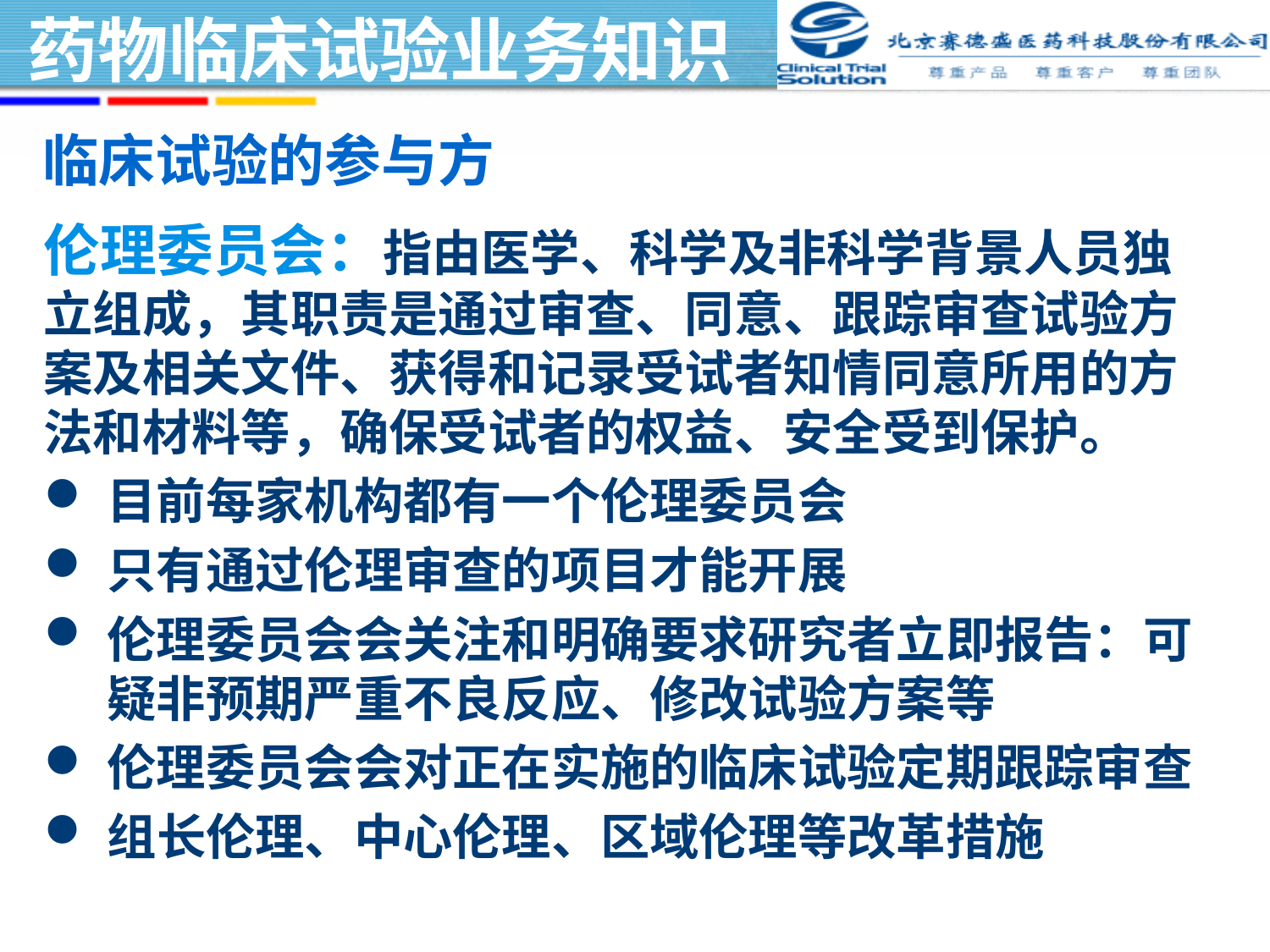

临床试验的参与方
伦理委员会：指由医学、科学及非科学背景人员独立组成，其职责是通过审查、同意、跟踪审查试验方案及相关文件、获得和记录受试者知情同意所用的方法和材料等，确保受试者的权益、安全受到保护。
目前每家机构都有一个伦理委员会
只有通过伦理审查的项目才能开展
伦理委员会会关注和明确要求研究者立即报告：可疑非预期严重不良反应、修改试验方案等
伦理委员会会对正在实施的临床试验定期跟踪审查
组长伦理、中心伦理、区域伦理等改革措施